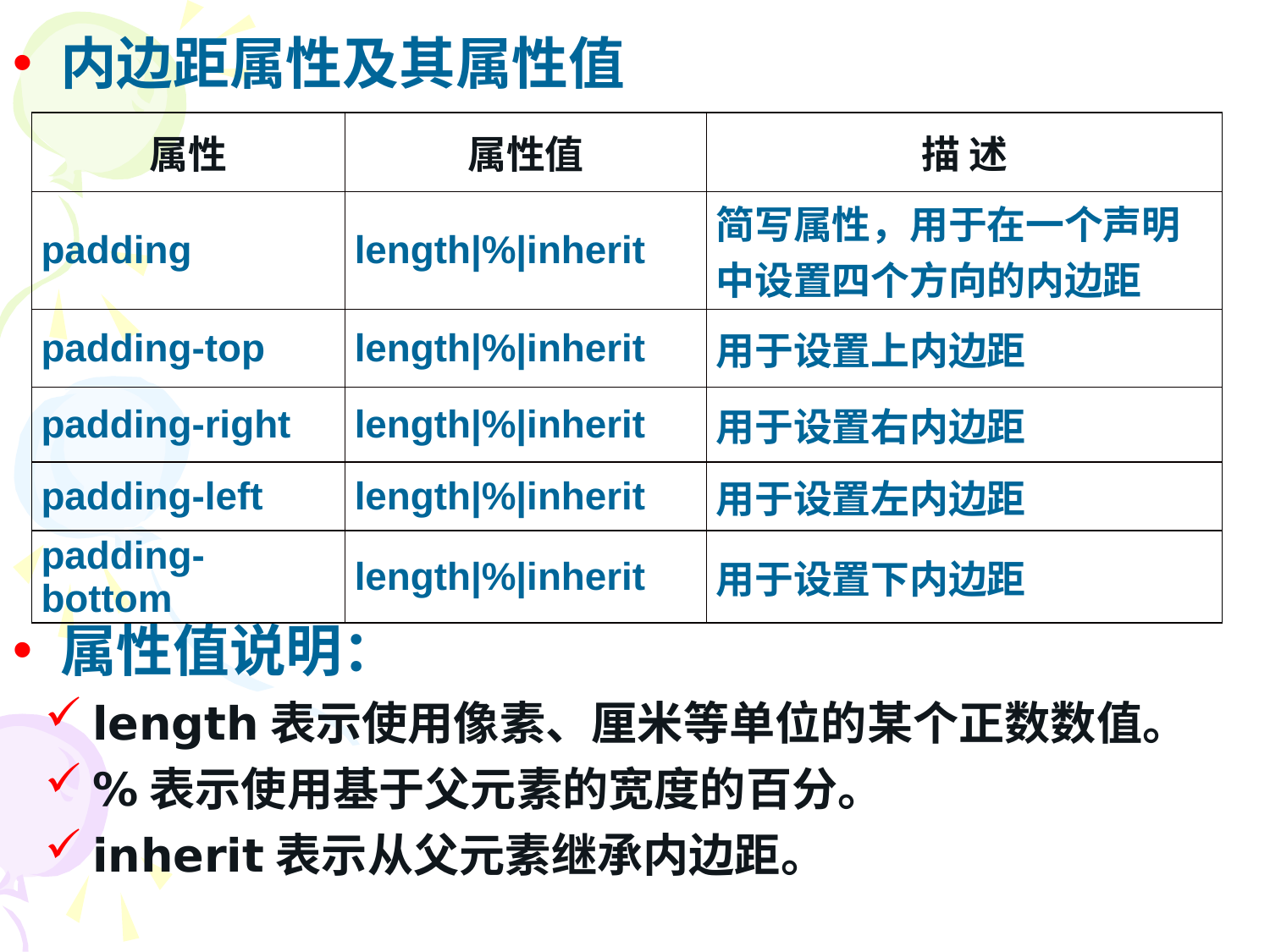

内边距属性及其属性值

属性值说明：
length表示使用像素、厘米等单位的某个正数数值。
%表示使用基于父元素的宽度的百分。
inherit表示从父元素继承内边距。
| 属性 | 属性值 | 描 述 |
| --- | --- | --- |
| padding | length|%|inherit | 简写属性，用于在一个声明中设置四个方向的内边距 |
| padding-top | length|%|inherit | 用于设置上内边距 |
| padding-right | length|%|inherit | 用于设置右内边距 |
| padding-left | length|%|inherit | 用于设置左内边距 |
| padding-bottom | length|%|inherit | 用于设置下内边距 |